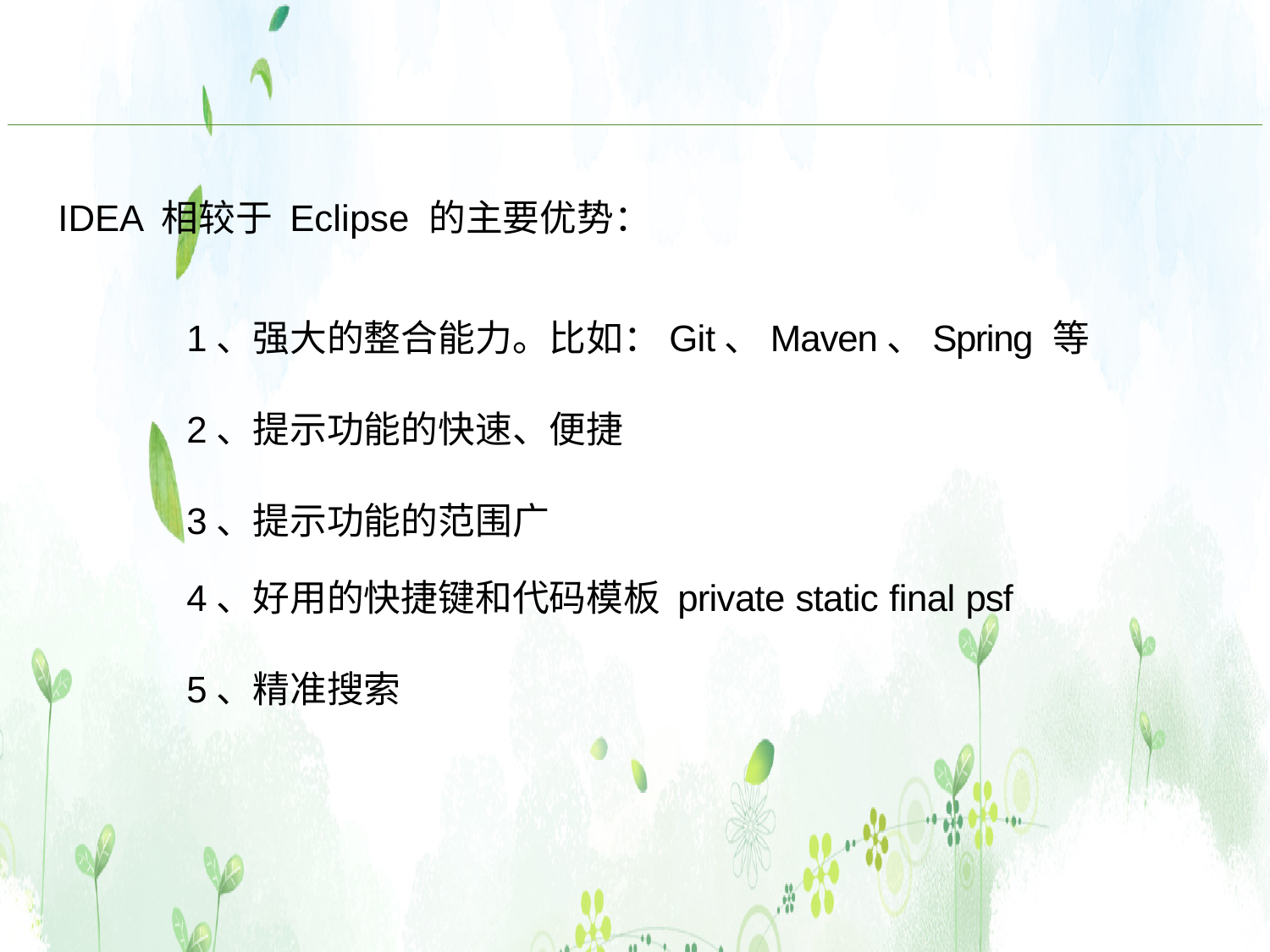

IDEA 相较于 Eclipse 的主要优势：

	1、强大的整合能力。比如：Git、Maven、Spring 等
	2、提示功能的快速、便捷
	3、提示功能的范围广
	4、好用的快捷键和代码模板 private static final psf
	5、精准搜索